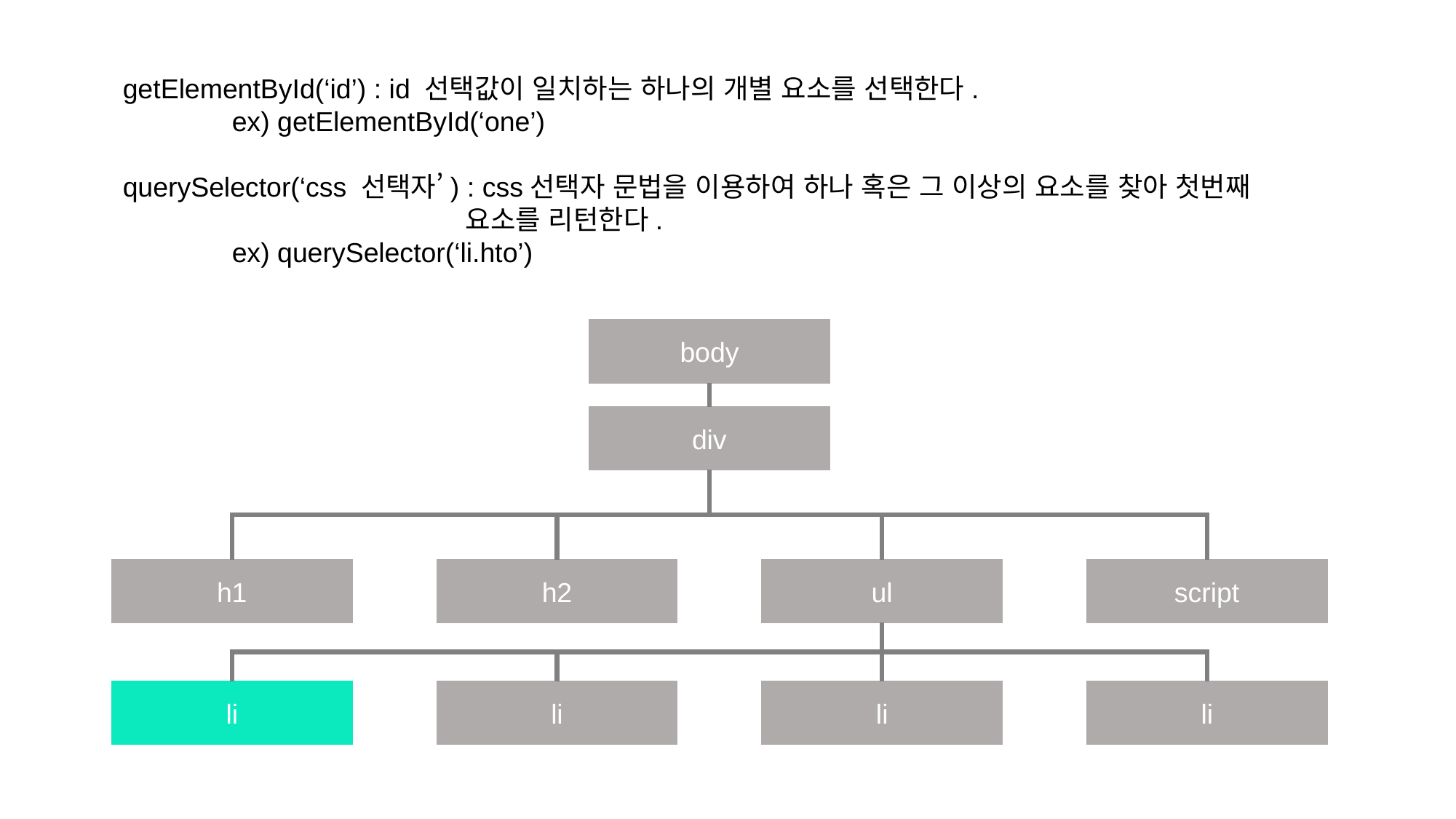

getElementById(‘id’) : id 선택값이 일치하는 하나의 개별 요소를 선택한다.
	ex) getElementById(‘one’)

querySelector(‘css 선택자’) : css선택자 문법을 이용하여 하나 혹은 그 이상의 요소를 찾아 첫번째 				  요소를 리턴한다.
	ex) querySelector(‘li.hto’)
body
div
h1
h2
ul
script
li
li
li
li